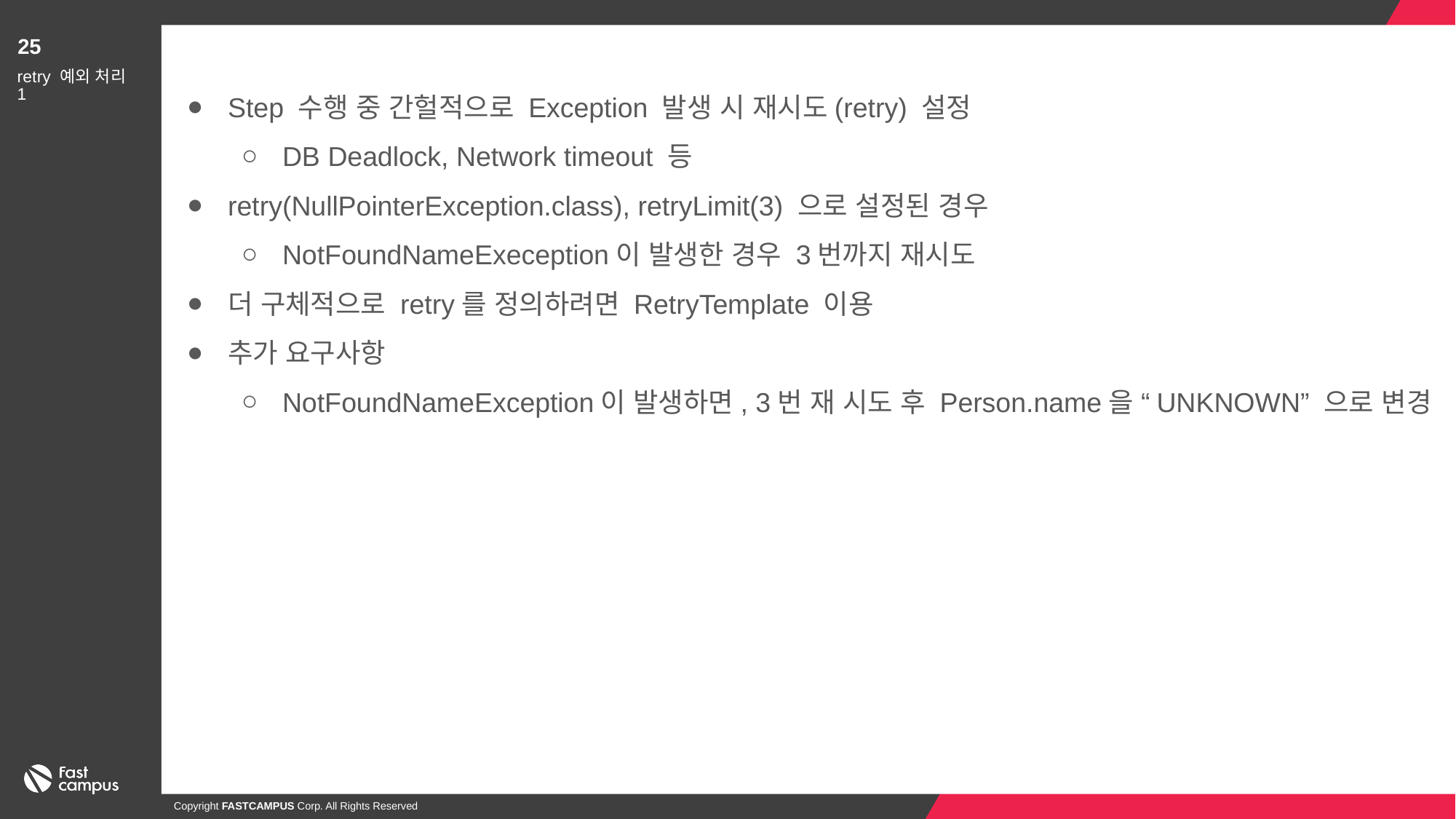

25
Step 수행 중 간헐적으로 Exception 발생 시 재시도(retry) 설정
DB Deadlock, Network timeout 등
retry(NullPointerException.class), retryLimit(3) 으로 설정된 경우
NotFoundNameExeception이 발생한 경우 3번까지 재시도
더 구체적으로 retry를 정의하려면 RetryTemplate 이용
추가 요구사항
NotFoundNameException이 발생하면, 3번 재 시도 후 Person.name을 “UNKNOWN” 으로 변경
retry 예외 처리 1